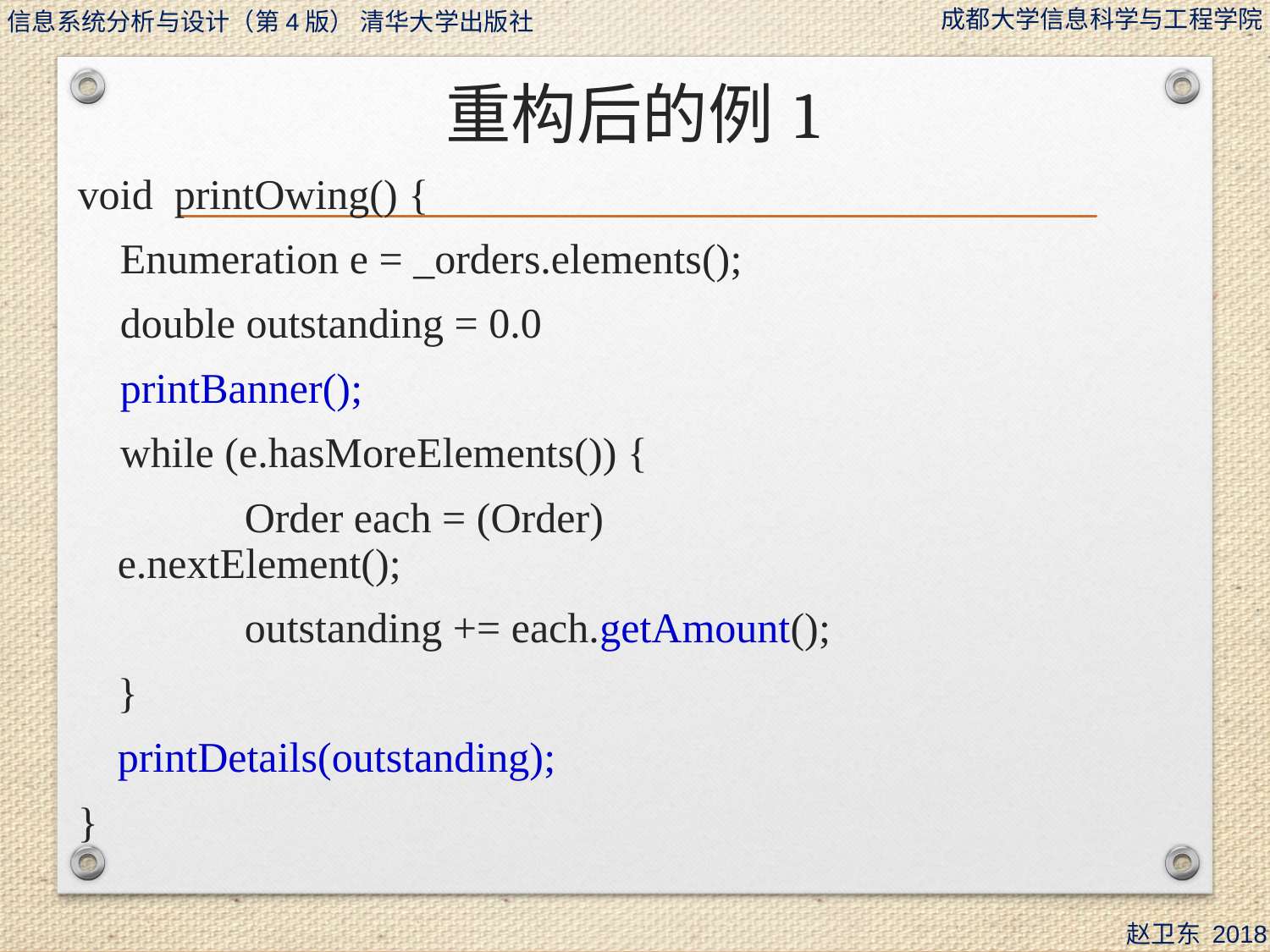

# 重构后的例1
void  printOwing() {
    Enumeration e = _orders.elements();
    double outstanding = 0.0
    printBanner();
    while (e.hasMoreElements()) {
		Order each = (Order)          	e.nextElement();
 		outstanding += each.getAmount();
	}
	printDetails(outstanding);
}